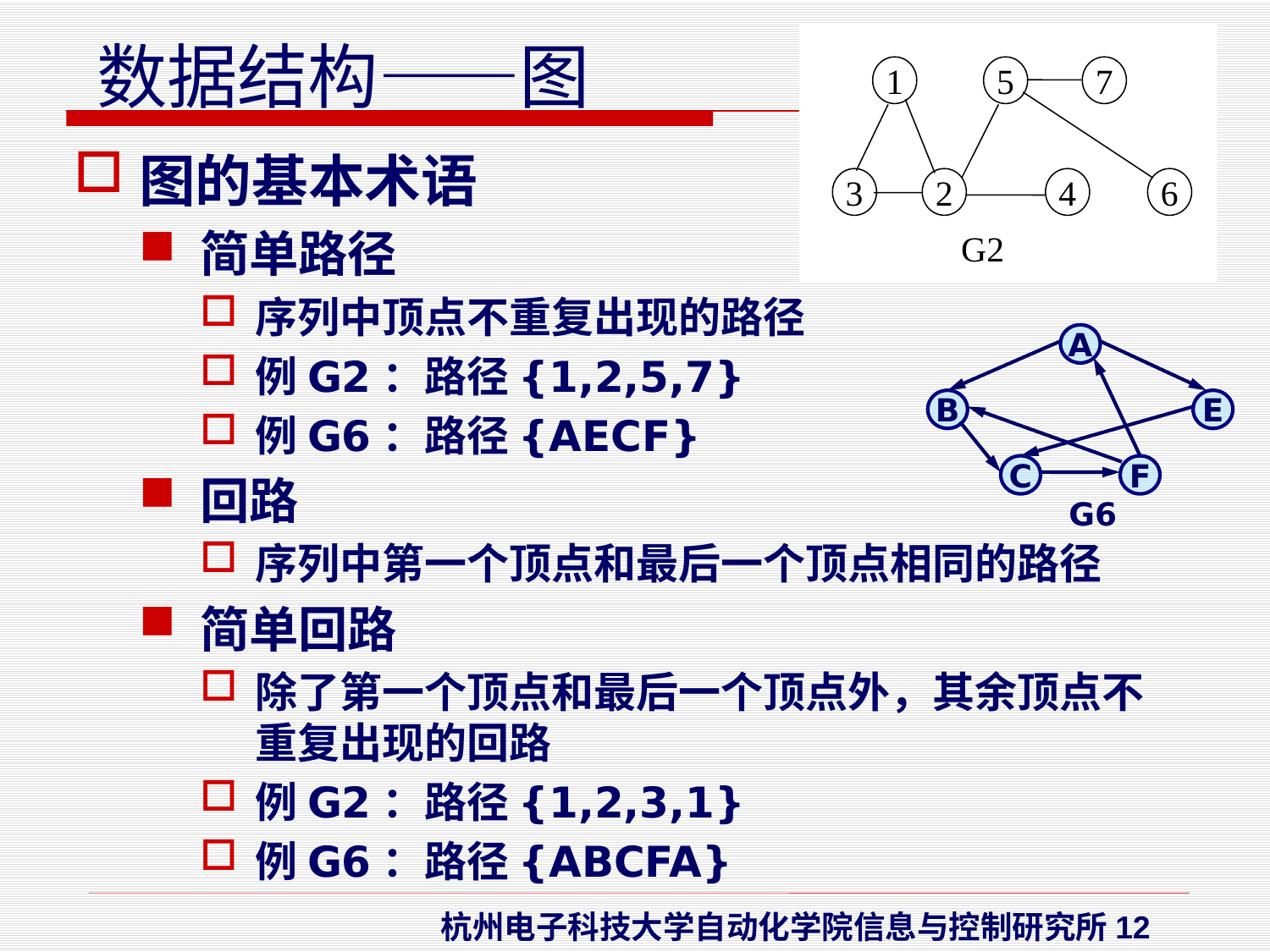

1
5
7

3
2
4
6

G2

图的基本术语
简单路径
序列中顶点不重复出现的路径
例G2：路径{1,2,5,7}
例G6：路径{AECF}
回路
序列中第一个顶点和最后一个顶点相同的路径
简单回路
除了第一个顶点和最后一个顶点外，其余顶点不重复出现的回路
例G2：路径{1,2,3,1}
例G6：路径{ABCFA}
A

B
E

C
F

G6